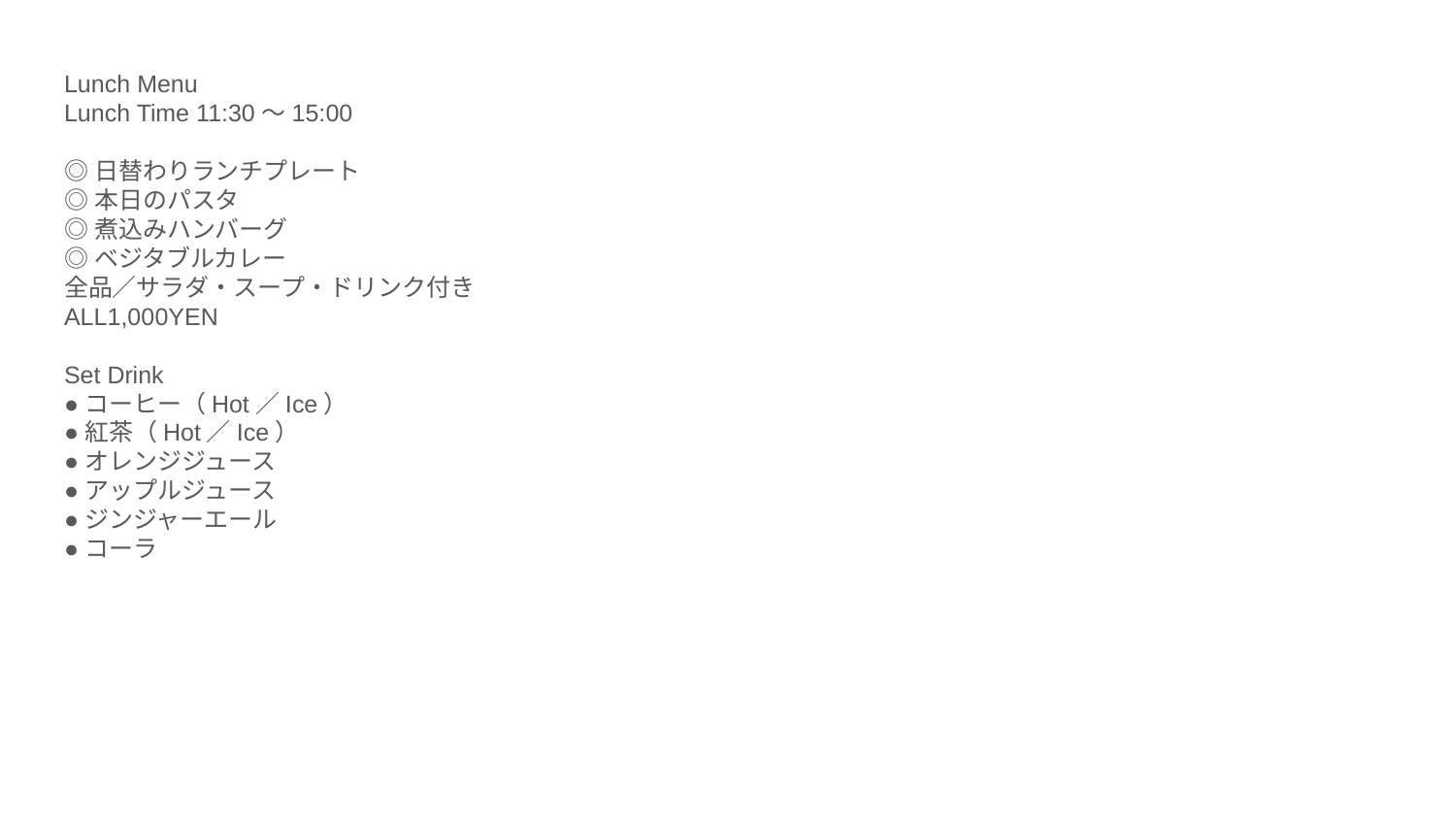

Lunch Menu
Lunch Time 11:30〜15:00

◎日替わりランチプレート
◎本日のパスタ
◎煮込みハンバーグ
◎ベジタブルカレー
全品／サラダ・スープ・ドリンク付き
ALL1,000YEN

Set Drink
●コーヒー（Hot／Ice）
●紅茶（Hot／Ice）
●オレンジジュース
●アップルジュース
●ジンジャーエール
●コーラ